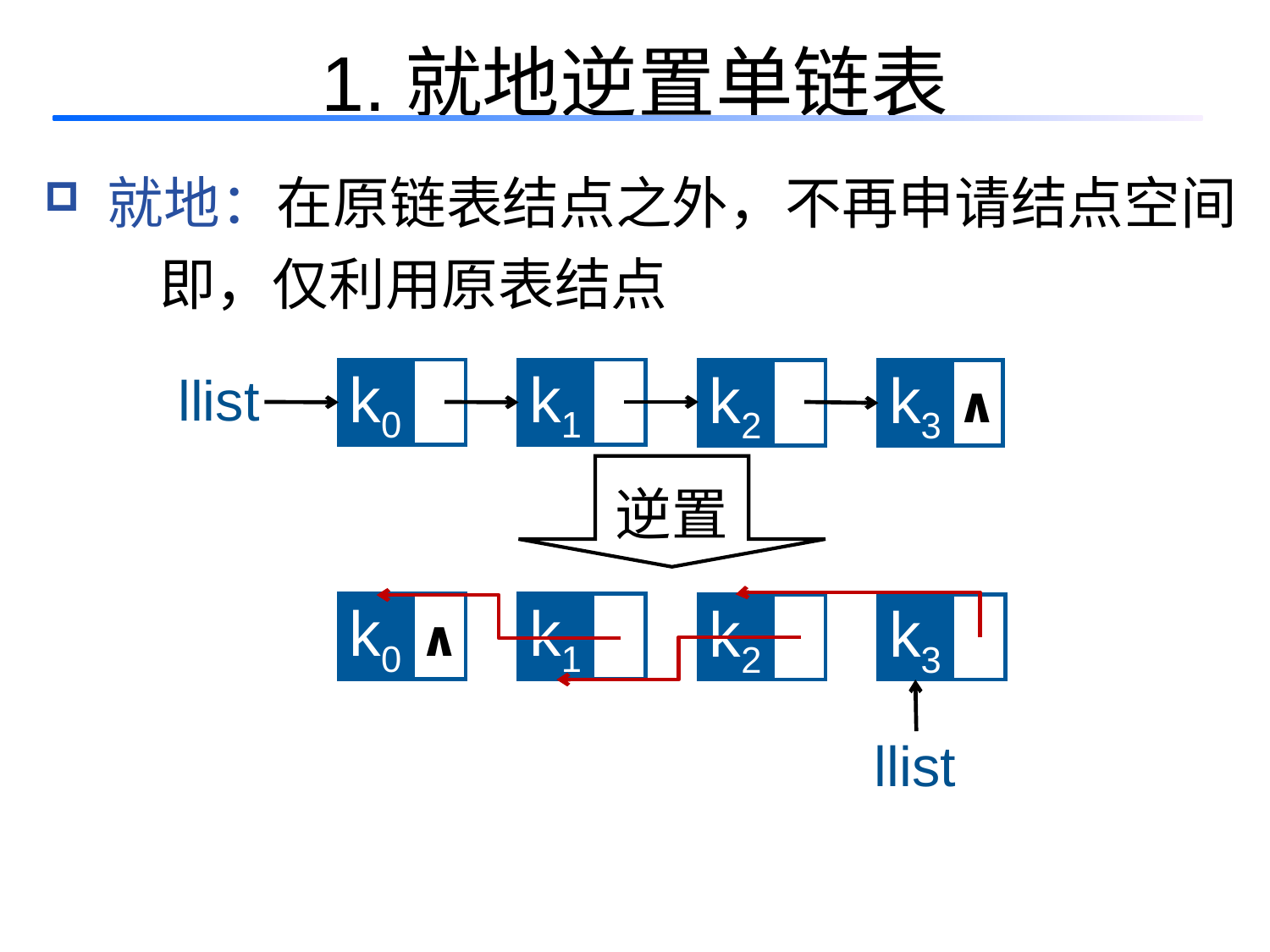

1.就地逆置单链表

 就地：在原链表结点之外，不再申请结点空间
        即，仅利用原表结点
llist
k0

k1

k2

k3
 ∧
逆置
k0
 ∧
k1

k2

k3

llist